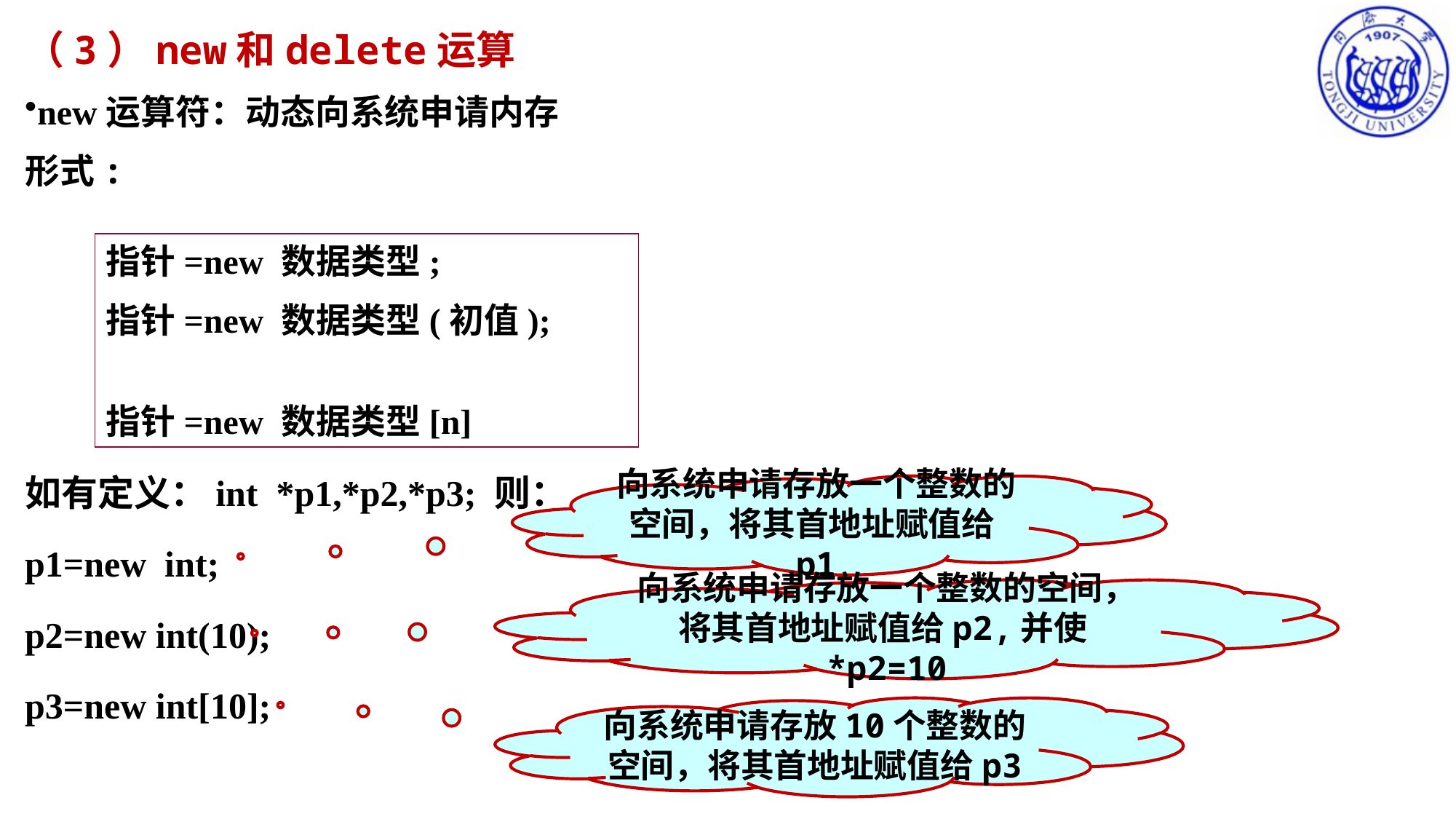

（3）new和delete运算
new运算符：动态向系统申请内存
形式:
指针=new 数据类型;
指针=new 数据类型(初值);
指针=new 数据类型[n]
如有定义：int  *p1,*p2,*p3; 则：
p1=new  int;
p2=new int(10);
p3=new int[10];

向系统申请存放一个整数的空间，将其首地址赋值给p1
向系统申请存放一个整数的空间，将其首地址赋值给p2,并使*p2=10
向系统申请存放10个整数的空间，将其首地址赋值给p3